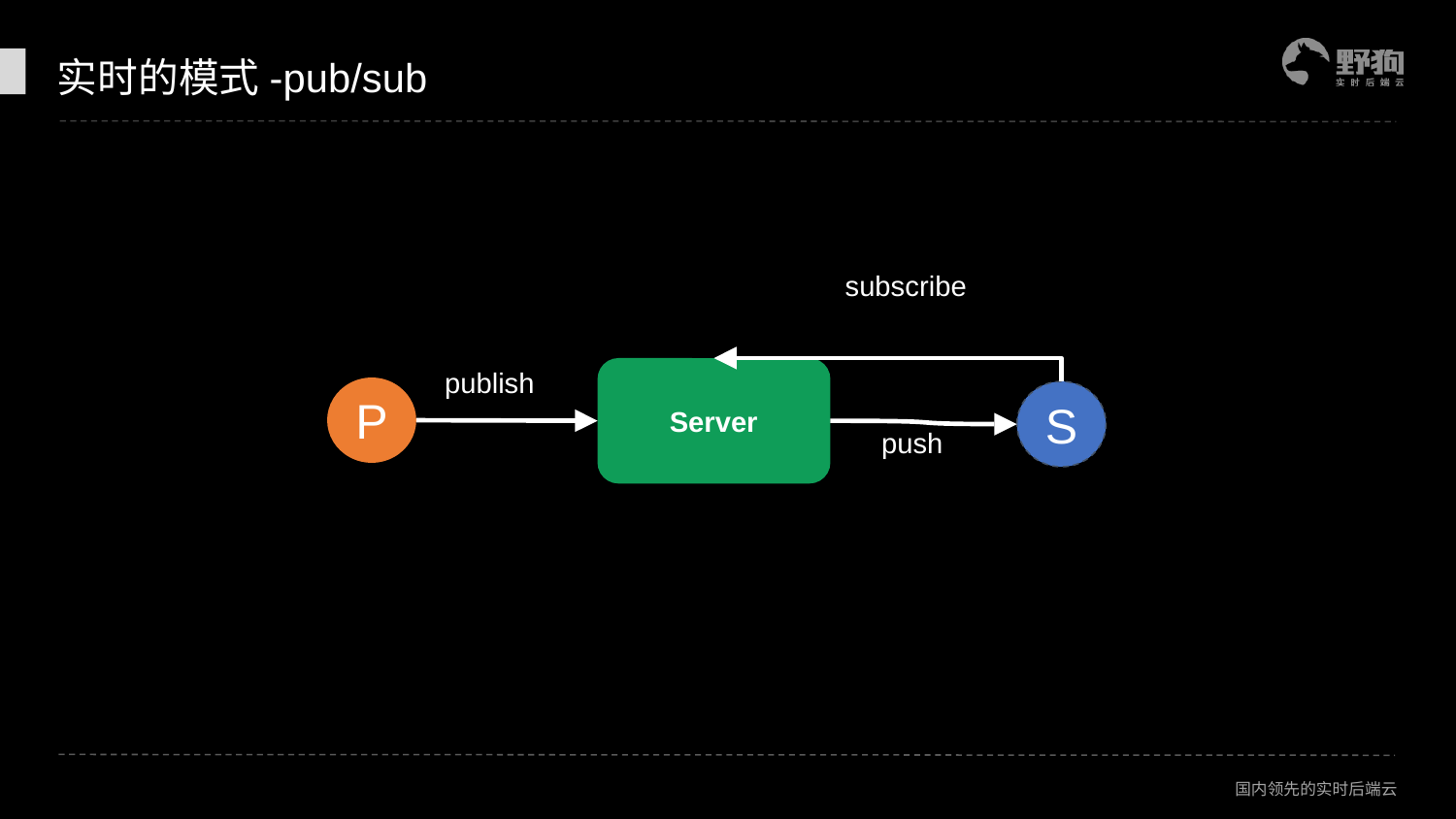

# 实时的模式-pub/sub
subscribe
publish
Server
P
S
push